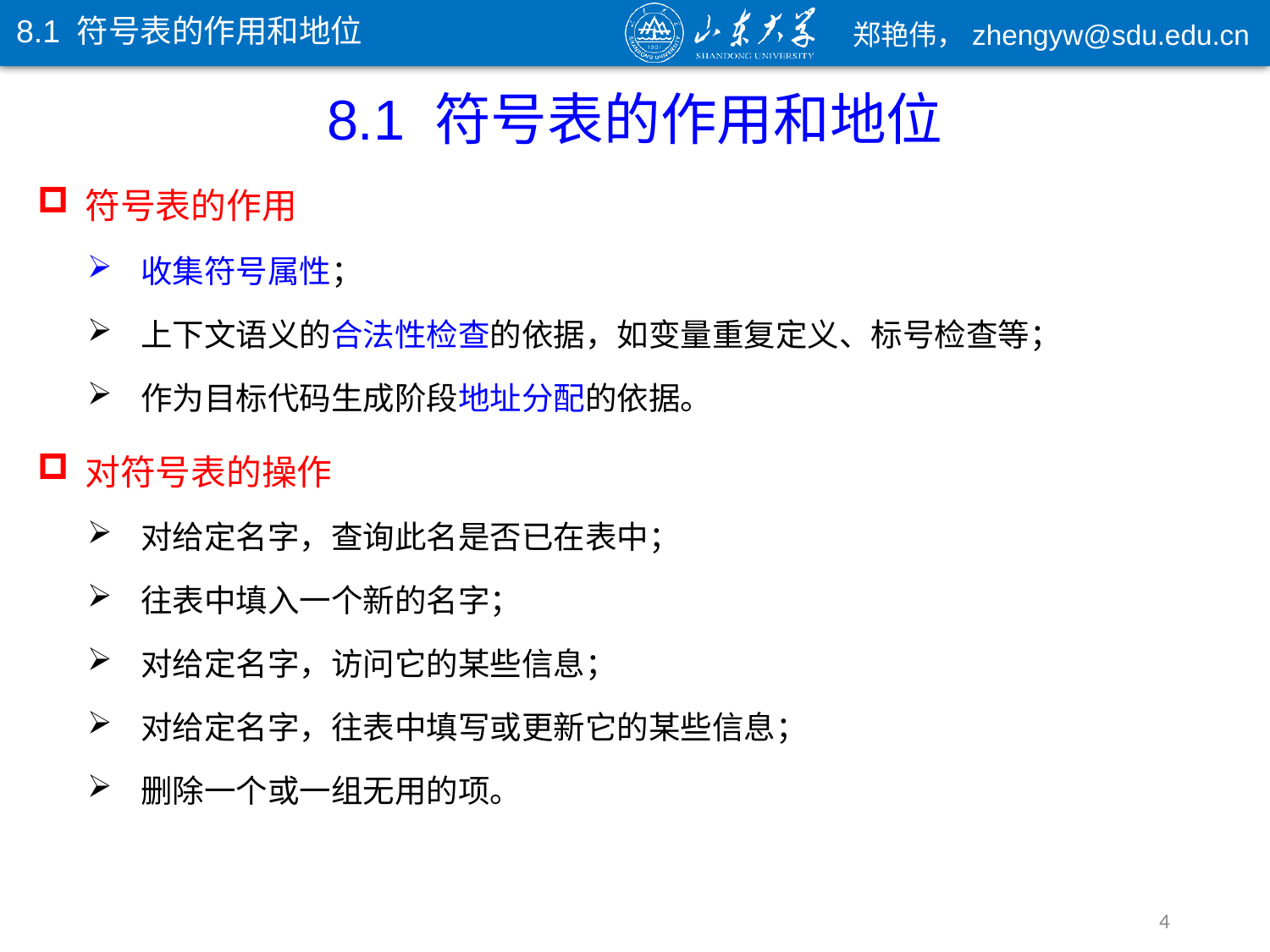

8.1 符号表的作用和地位
8.1 符号表的作用和地位
符号表的作用
收集符号属性；
上下文语义的合法性检查的依据，如变量重复定义、标号检查等；
作为目标代码生成阶段地址分配的依据。
对符号表的操作
对给定名字，查询此名是否已在表中；
往表中填入一个新的名字；
对给定名字，访问它的某些信息；
对给定名字，往表中填写或更新它的某些信息；
删除一个或一组无用的项。
4